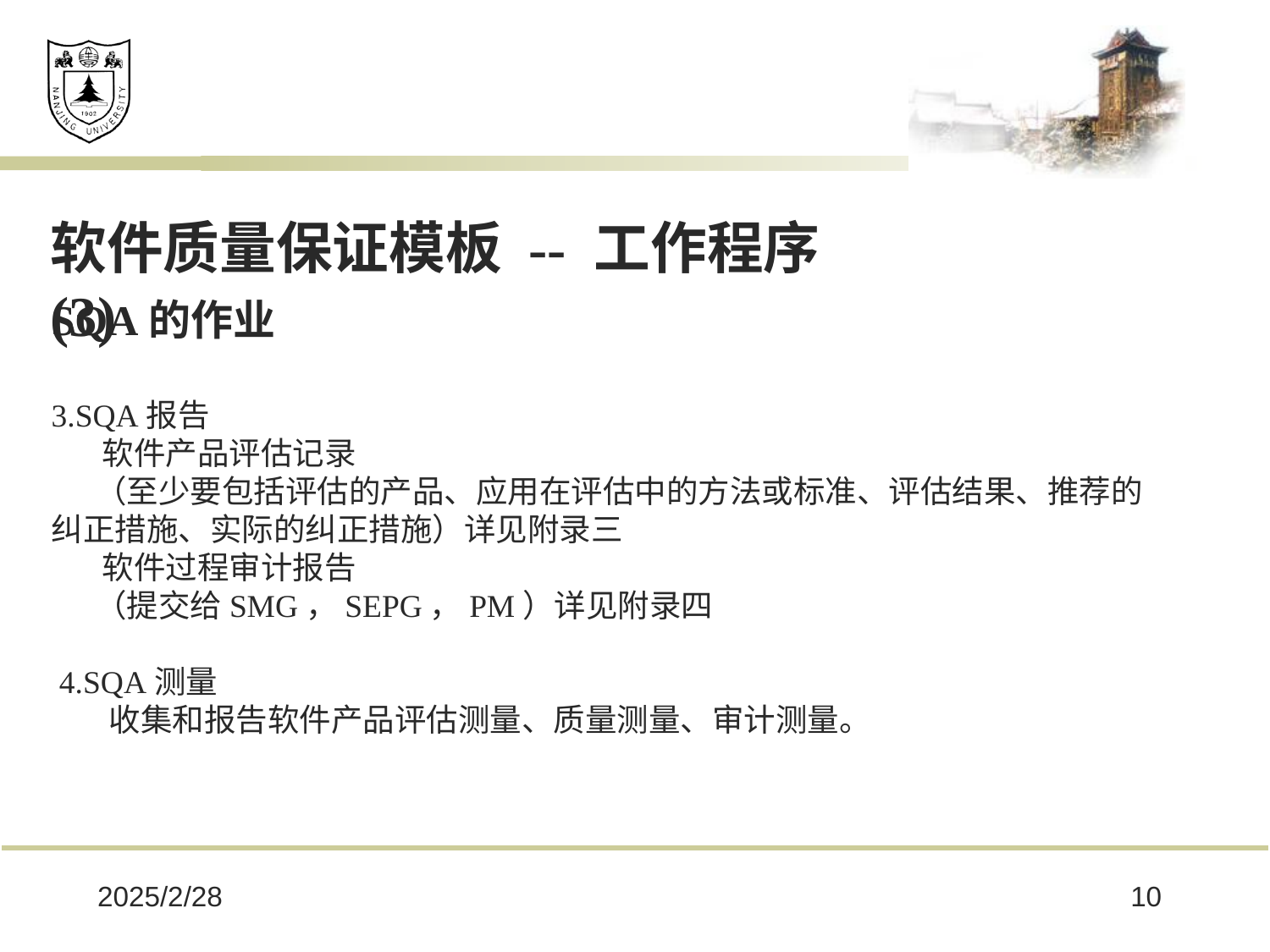

软件质量保证模板 -- 工作程序(3)
SQA的作业

3.SQA报告
      软件产品评估记录
     （至少要包括评估的产品、应用在评估中的方法或标准、评估结果、推荐的纠正措施、实际的纠正措施）详见附录三
      软件过程审计报告
     （提交给SMG，SEPG，PM）详见附录四

 4.SQA测量
       收集和报告软件产品评估测量、质量测量、审计测量。
2025/2/28
10